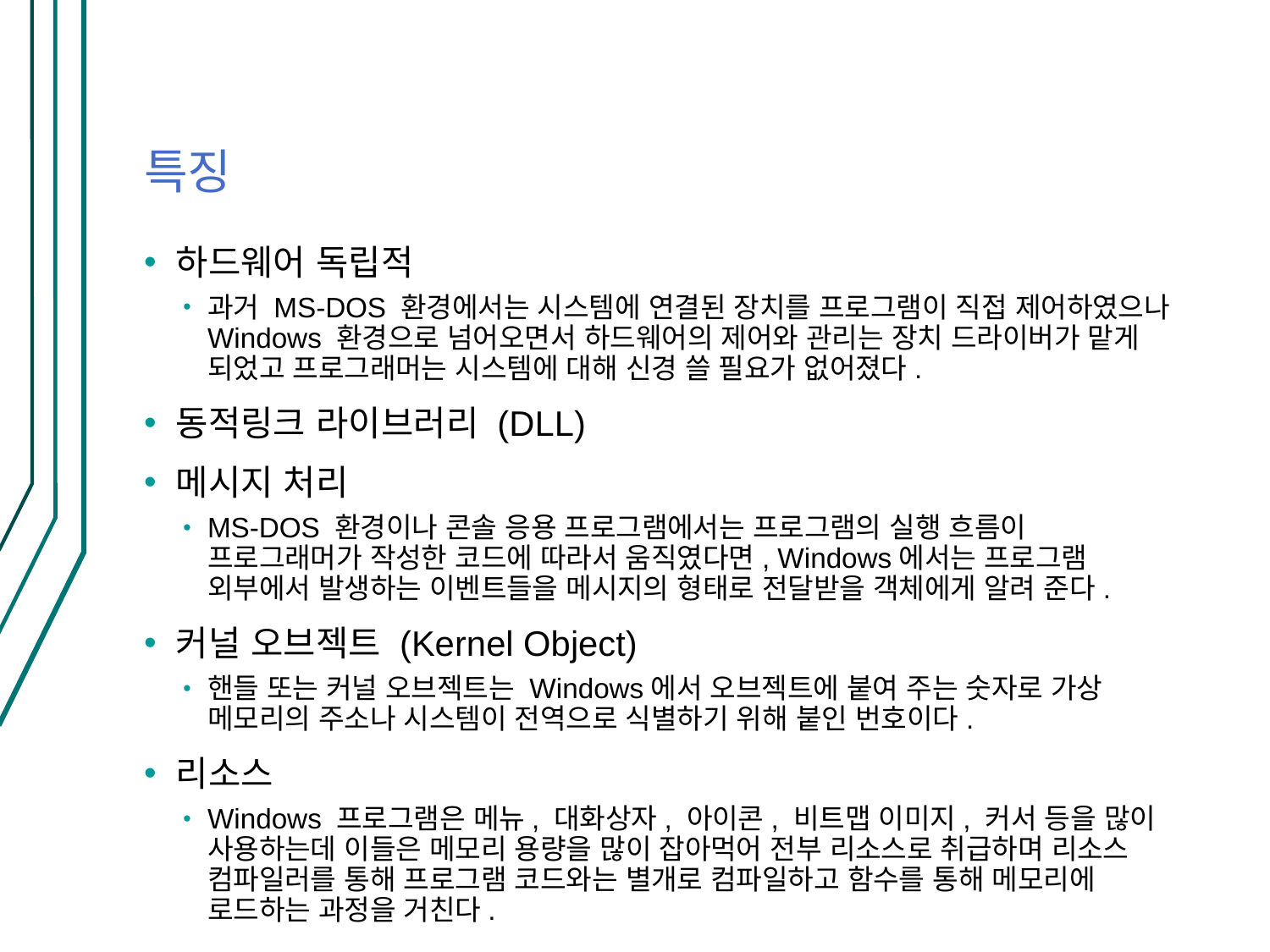

# 특징
하드웨어 독립적
과거 MS-DOS 환경에서는 시스템에 연결된 장치를 프로그램이 직접 제어하였으나 Windows 환경으로 넘어오면서 하드웨어의 제어와 관리는 장치 드라이버가 맡게 되었고 프로그래머는 시스템에 대해 신경 쓸 필요가 없어졌다.
동적링크 라이브러리 (DLL)
메시지 처리
MS-DOS 환경이나 콘솔 응용 프로그램에서는 프로그램의 실행 흐름이 프로그래머가 작성한 코드에 따라서 움직였다면, Windows에서는 프로그램 외부에서 발생하는 이벤트들을 메시지의 형태로 전달받을 객체에게 알려 준다.
커널 오브젝트 (Kernel Object)
핸들 또는 커널 오브젝트는 Windows에서 오브젝트에 붙여 주는 숫자로 가상 메모리의 주소나 시스템이 전역으로 식별하기 위해 붙인 번호이다.
리소스
Windows 프로그램은 메뉴, 대화상자, 아이콘, 비트맵 이미지, 커서 등을 많이 사용하는데 이들은 메모리 용량을 많이 잡아먹어 전부 리소스로 취급하며 리소스 컴파일러를 통해 프로그램 코드와는 별개로 컴파일하고 함수를 통해 메모리에 로드하는 과정을 거친다.